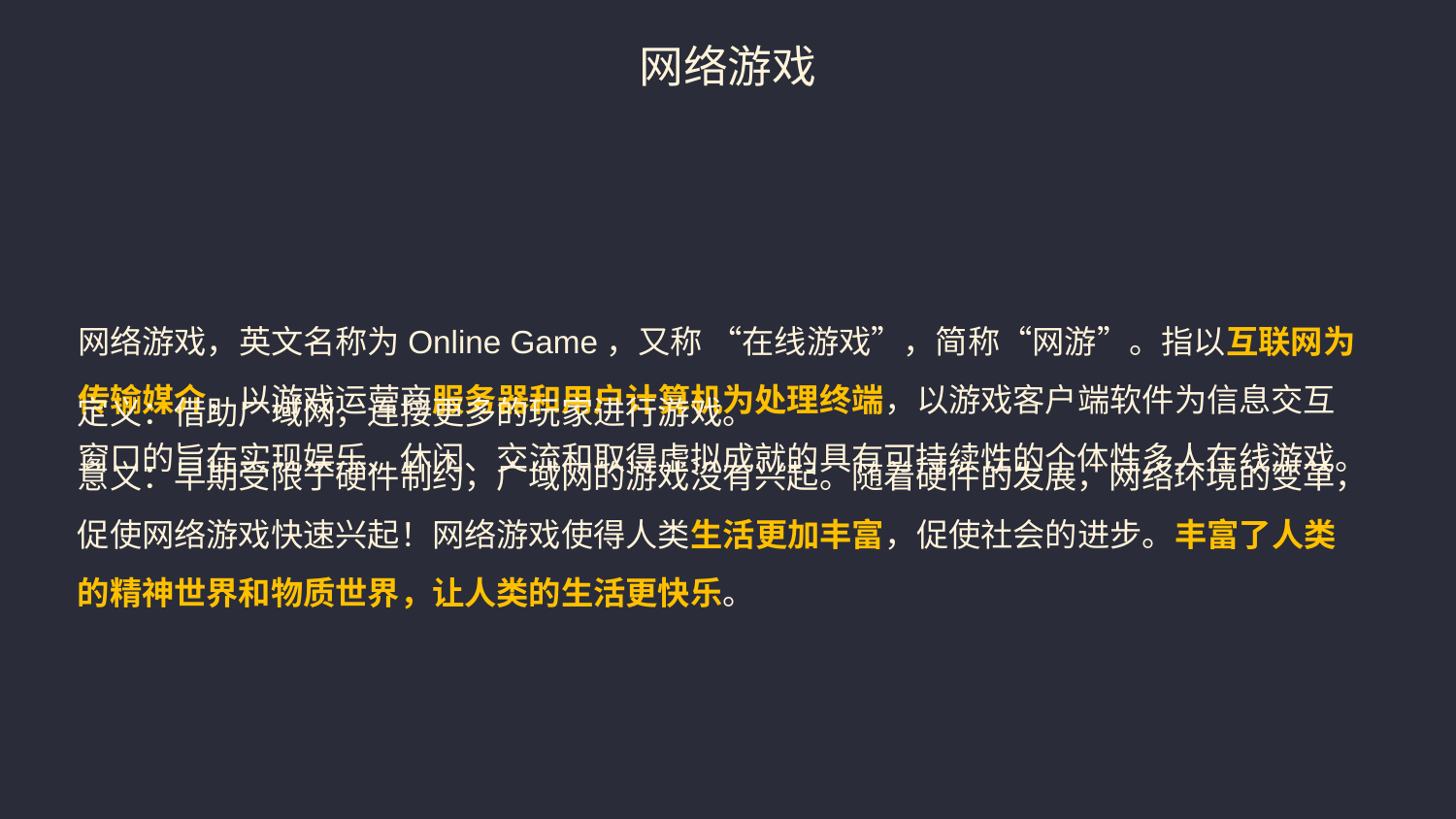

# 网络游戏
网络游戏，英文名称为Online Game，又称 “在线游戏”，简称“网游”。指以互联网为传输媒介，以游戏运营商服务器和用户计算机为处理终端，以游戏客户端软件为信息交互窗口的旨在实现娱乐、休闲、交流和取得虚拟成就的具有可持续性的个体性多人在线游戏。
定义：借助广域网，连接更多的玩家进行游戏。
意义：早期受限于硬件制约，广域网的游戏没有兴起。随着硬件的发展，网络环境的变革，促使网络游戏快速兴起！网络游戏使得人类生活更加丰富，促使社会的进步。丰富了人类的精神世界和物质世界，让人类的生活更快乐。